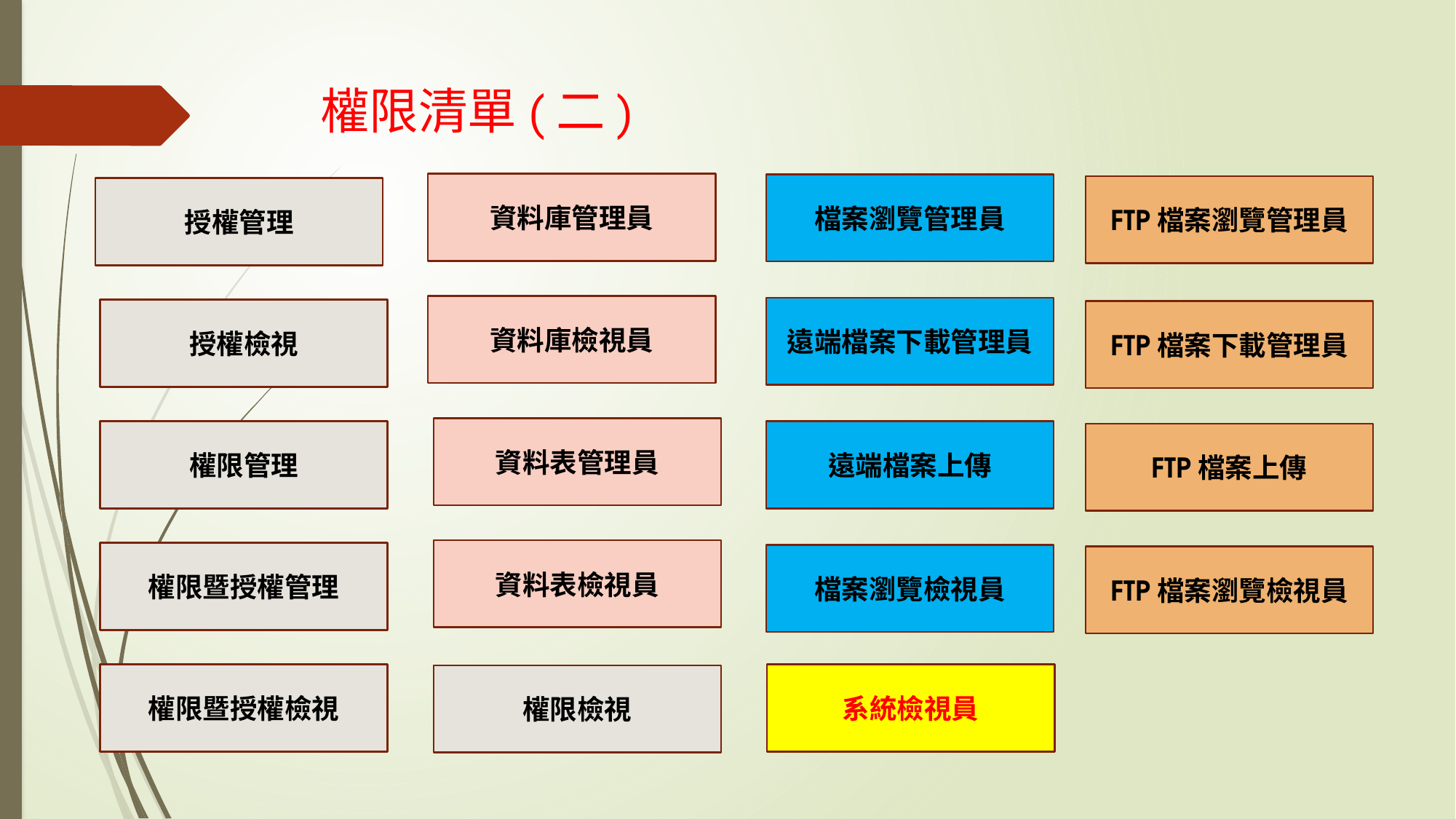

# 權限清單(二)
資料庫管理員
檔案瀏覽管理員
FTP檔案瀏覽管理員
授權管理
資料庫檢視員
遠端檔案下載管理員
授權檢視
FTP檔案下載管理員
資料表管理員
權限管理
遠端檔案上傳
FTP檔案上傳
資料表檢視員
權限暨授權管理
檔案瀏覽檢視員
FTP檔案瀏覽檢視員
權限暨授權檢視
系統檢視員
權限檢視